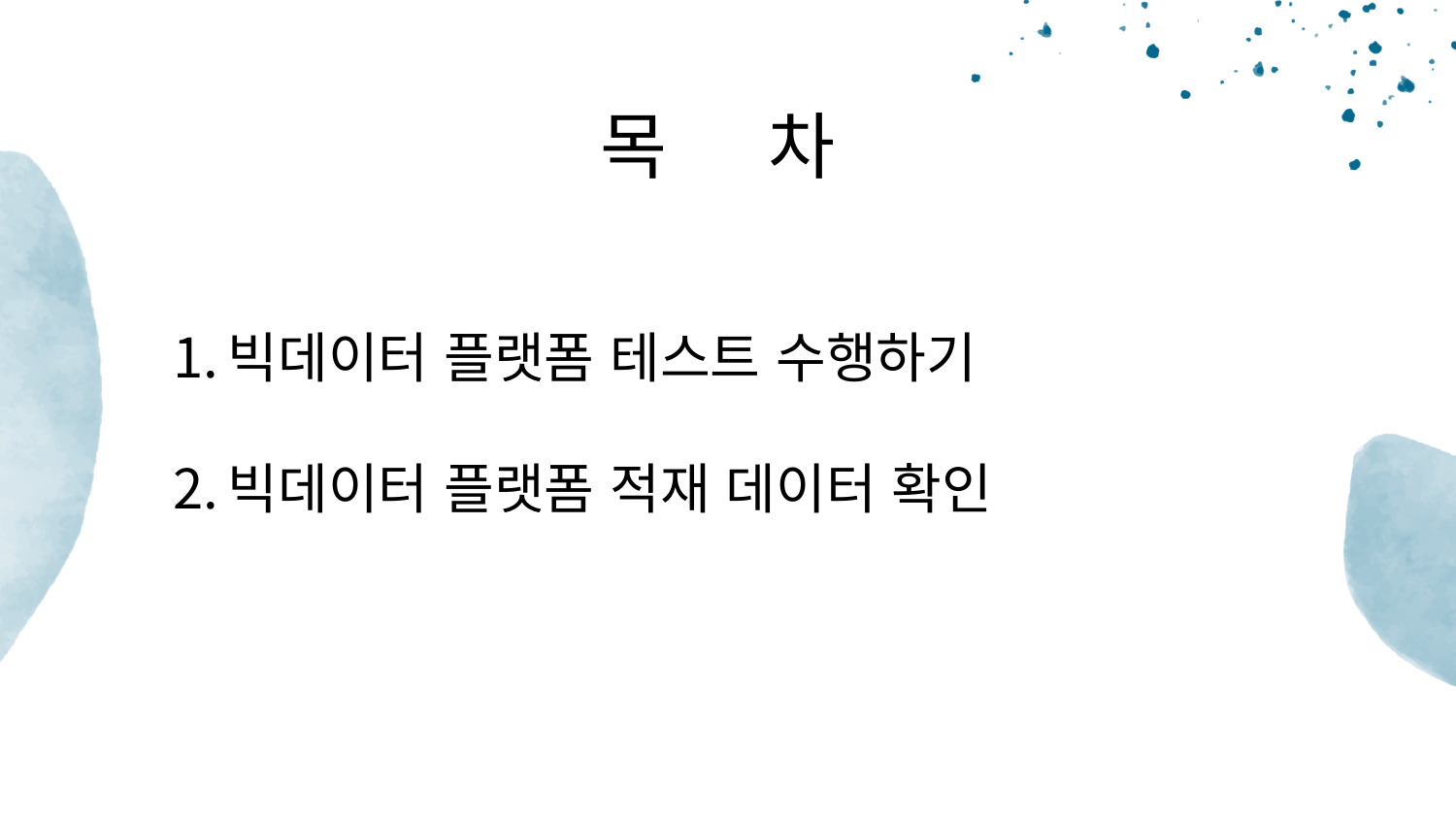

# 목     차
빅데이터 플랫폼 테스트 수행하기

빅데이터 플랫폼 적재 데이터 확인